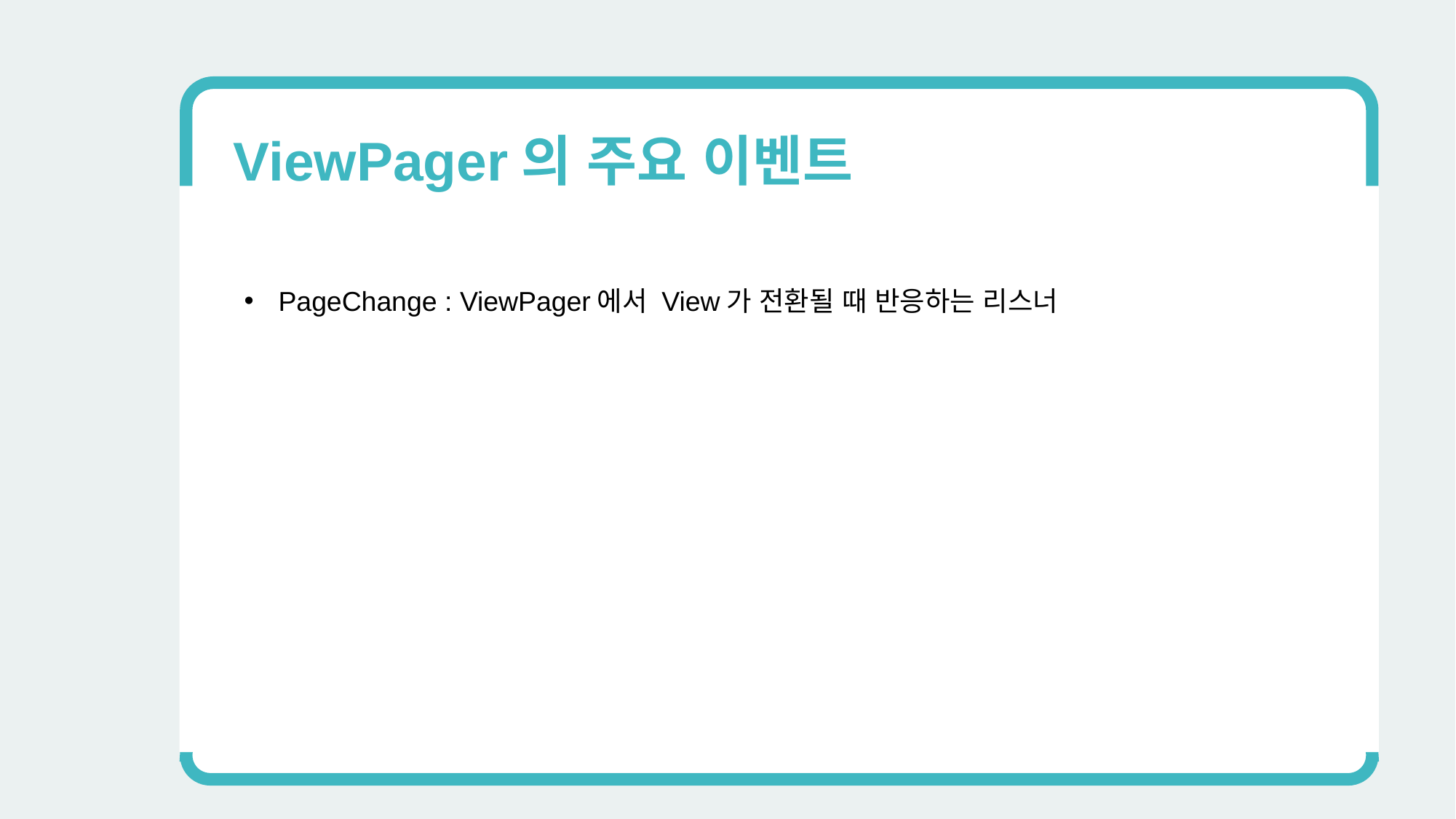

ViewPager의 주요 이벤트

PageChange : ViewPager에서 View가 전환될 때 반응하는 리스너